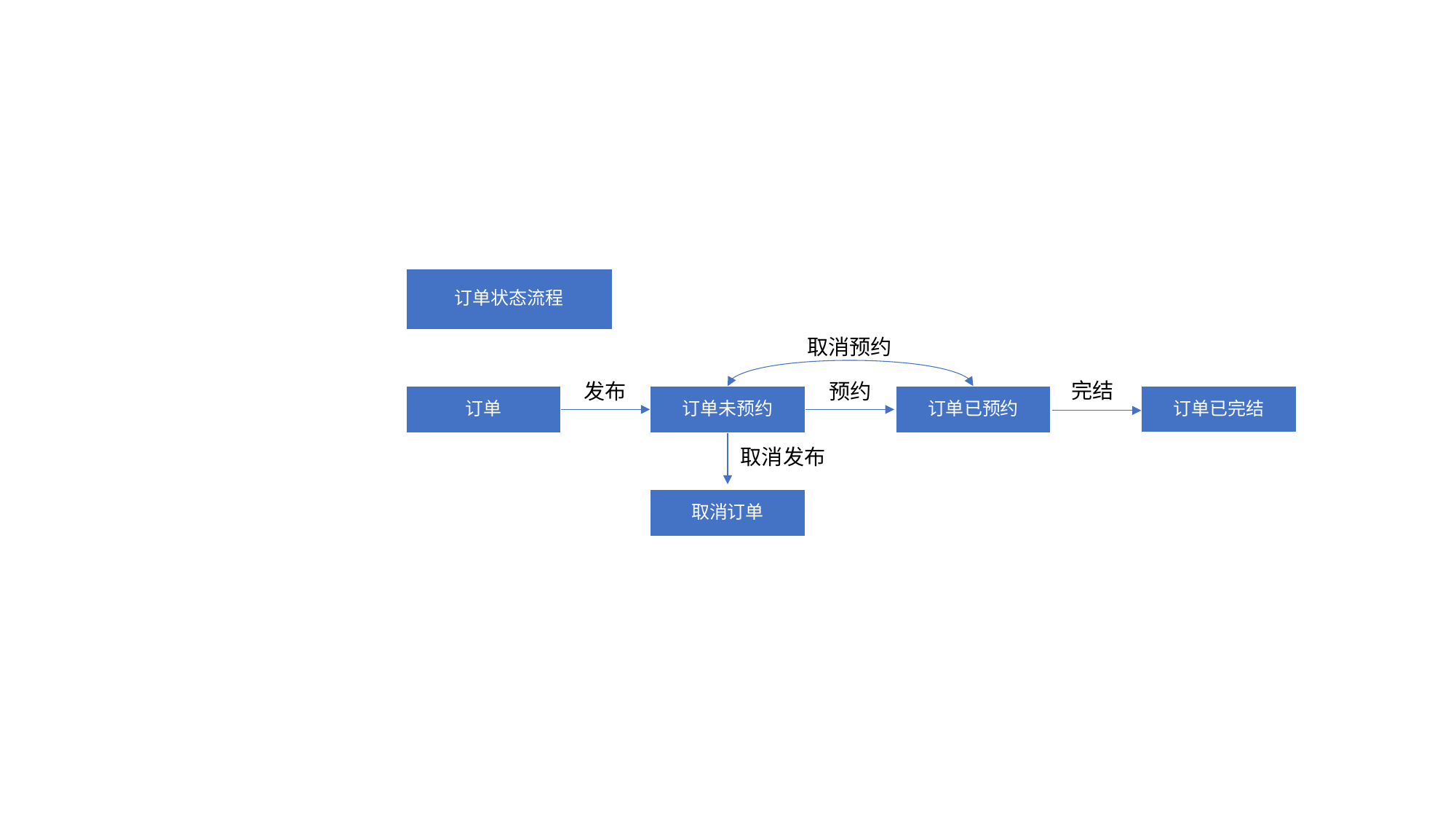

订单状态流程
页面触刷新
取消预约
完结
预约
发布

订单已完结

订单已预约

订单未预约

订单
取消发布

取消订单